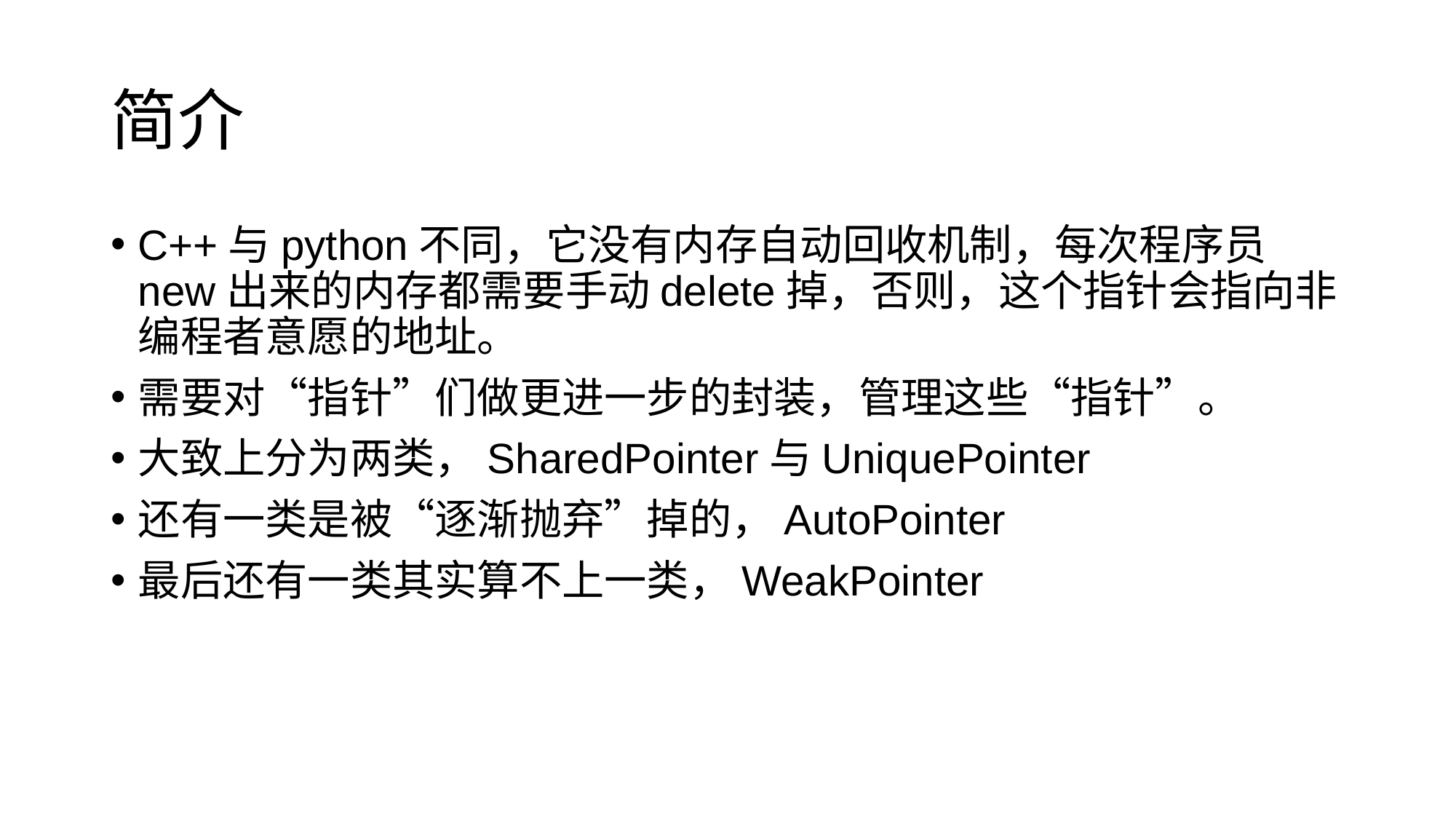

# 简介
C++与python不同，它没有内存自动回收机制，每次程序员new出来的内存都需要手动delete掉，否则，这个指针会指向非编程者意愿的地址。
需要对“指针”们做更进一步的封装，管理这些“指针”。
大致上分为两类，SharedPointer与UniquePointer
还有一类是被“逐渐抛弃”掉的，AutoPointer
最后还有一类其实算不上一类，WeakPointer